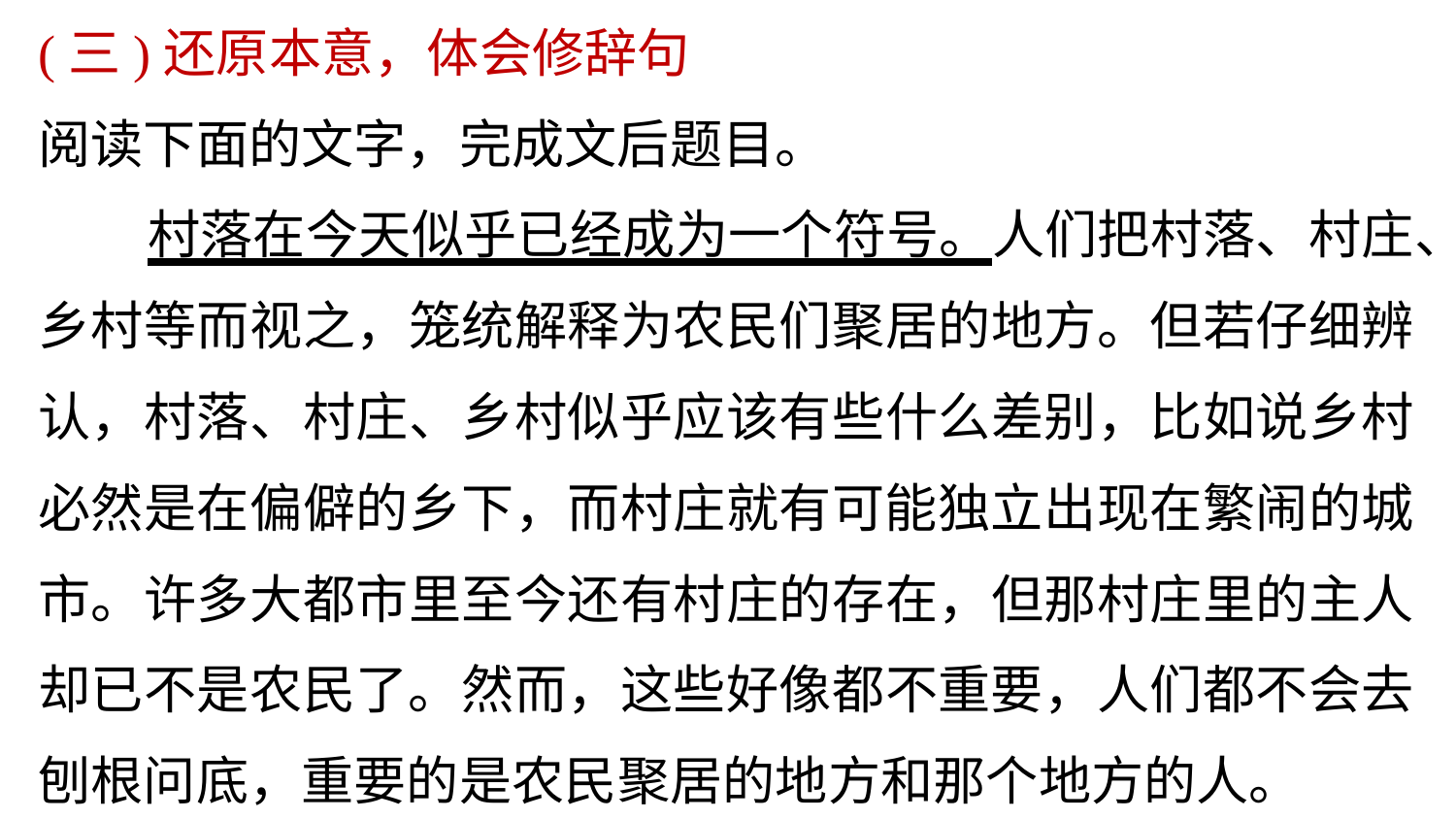

(三)还原本意，体会修辞句
阅读下面的文字，完成文后题目。
        村落在今天似乎已经成为一个符号。人们把村落、村庄、乡村等而视之，笼统解释为农民们聚居的地方。但若仔细辨认，村落、村庄、乡村似乎应该有些什么差别，比如说乡村必然是在偏僻的乡下，而村庄就有可能独立出现在繁闹的城市。许多大都市里至今还有村庄的存在，但那村庄里的主人却已不是农民了。然而，这些好像都不重要，人们都不会去刨根问底，重要的是农民聚居的地方和那个地方的人。